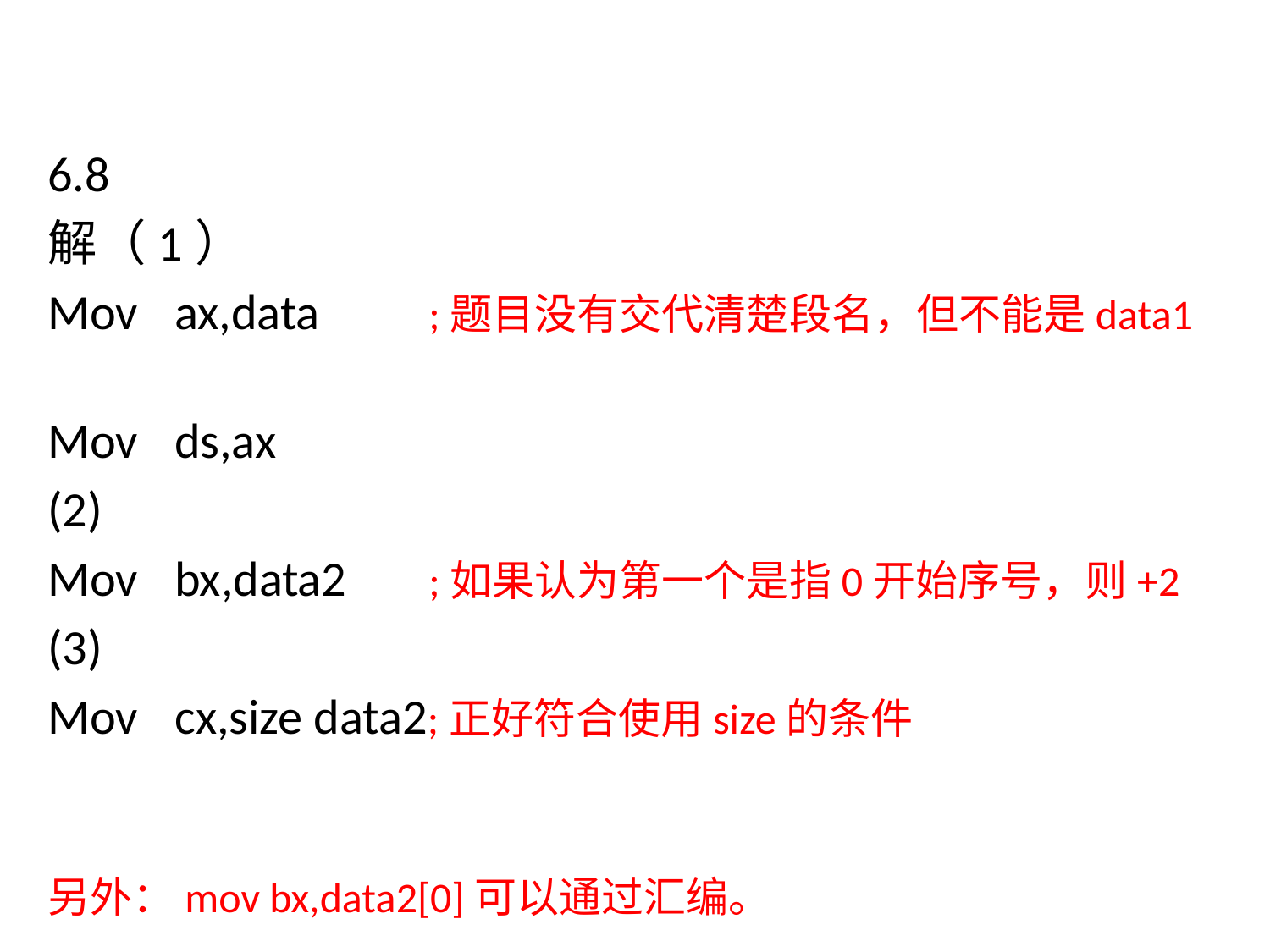

#
6.8
解（1）
Mov 	ax,data	;题目没有交代清楚段名，但不能是data1
Mov	ds,ax
(2)
Mov	bx,data2	;如果认为第一个是指0开始序号，则+2
(3)
Mov	cx,size data2;正好符合使用size的条件

另外：mov bx,data2[0]可以通过汇编。